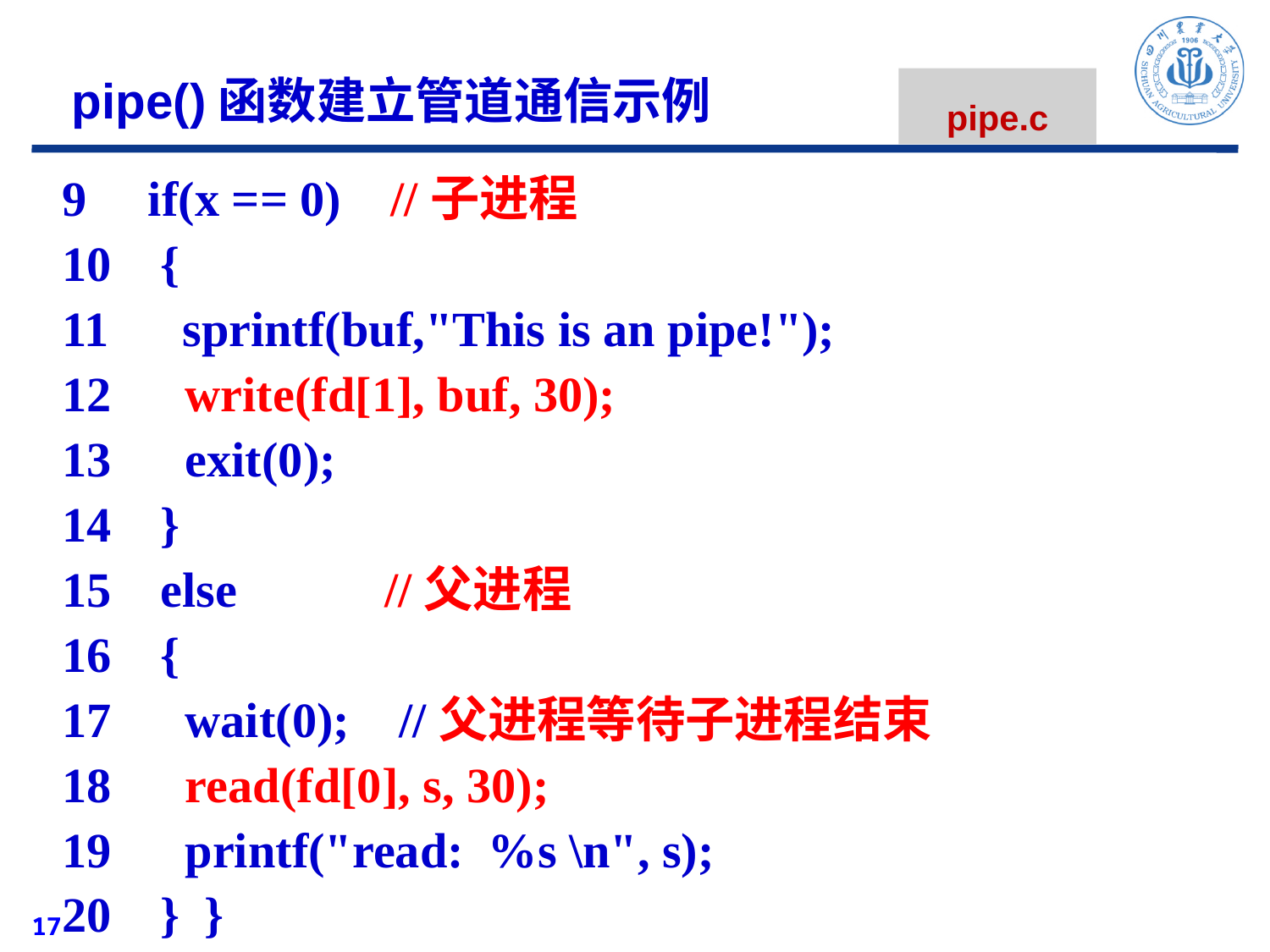

pipe()函数建立管道通信示例
pipe.c
9     if(x == 0)    //子进程
10    {
11      sprintf(buf,"This is an pipe!");
12      write(fd[1], buf, 30);
13      exit(0);
14    }
15    else            //父进程
16    {
17      wait(0);    //父进程等待子进程结束
18      read(fd[0], s, 30);
19      printf("read:  %s \n", s);
20    }  }